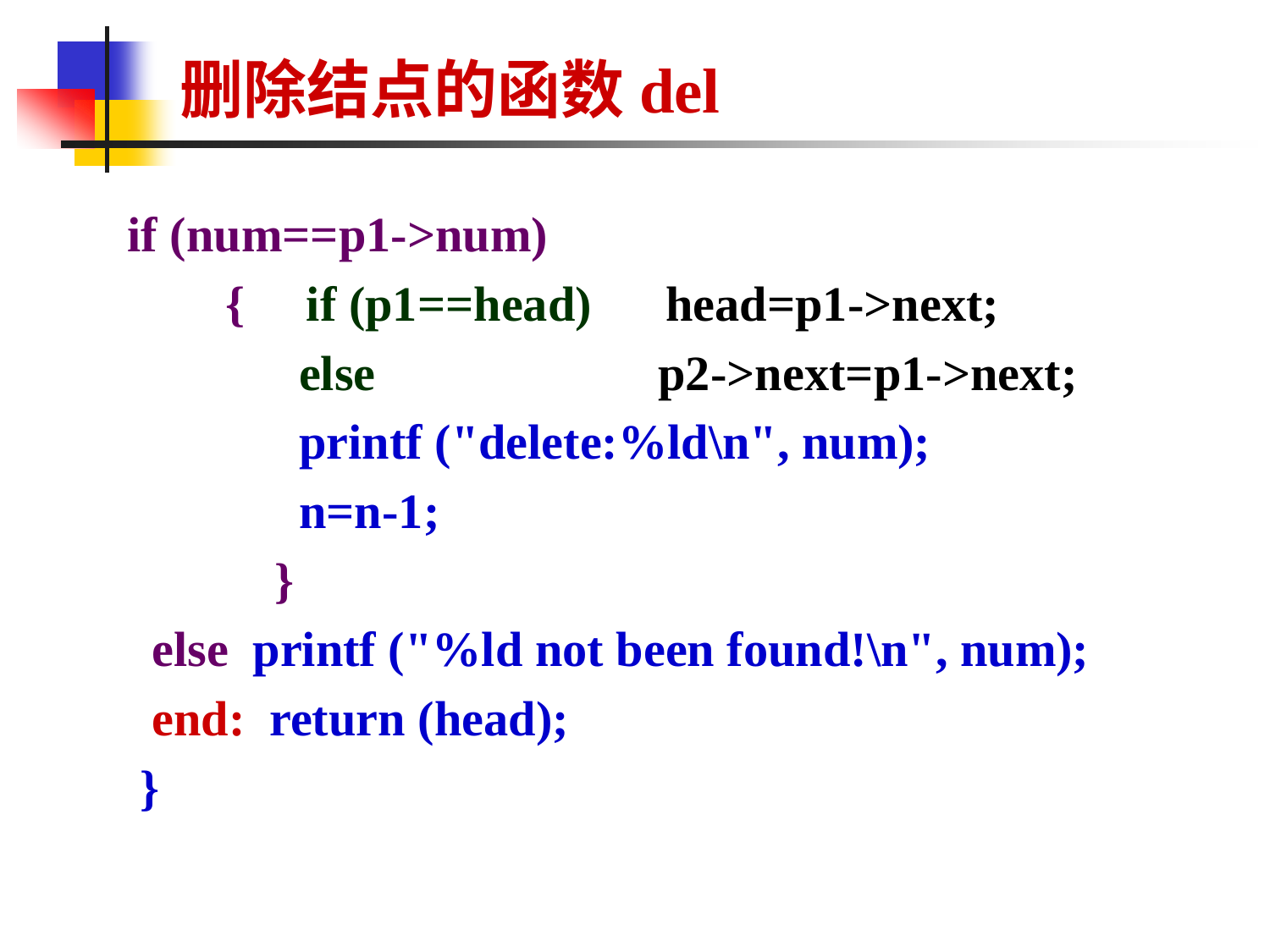

删除结点的函数del
if (num==p1->num)
        {     if (p1==head)      head=p1->next;
              else                       p2->next=p1->next;
              printf ("delete:%ld\n", num);
              n=n-1;
            }
  else  printf ("%ld not been found!\n", num);
  end:  return (head);
 }